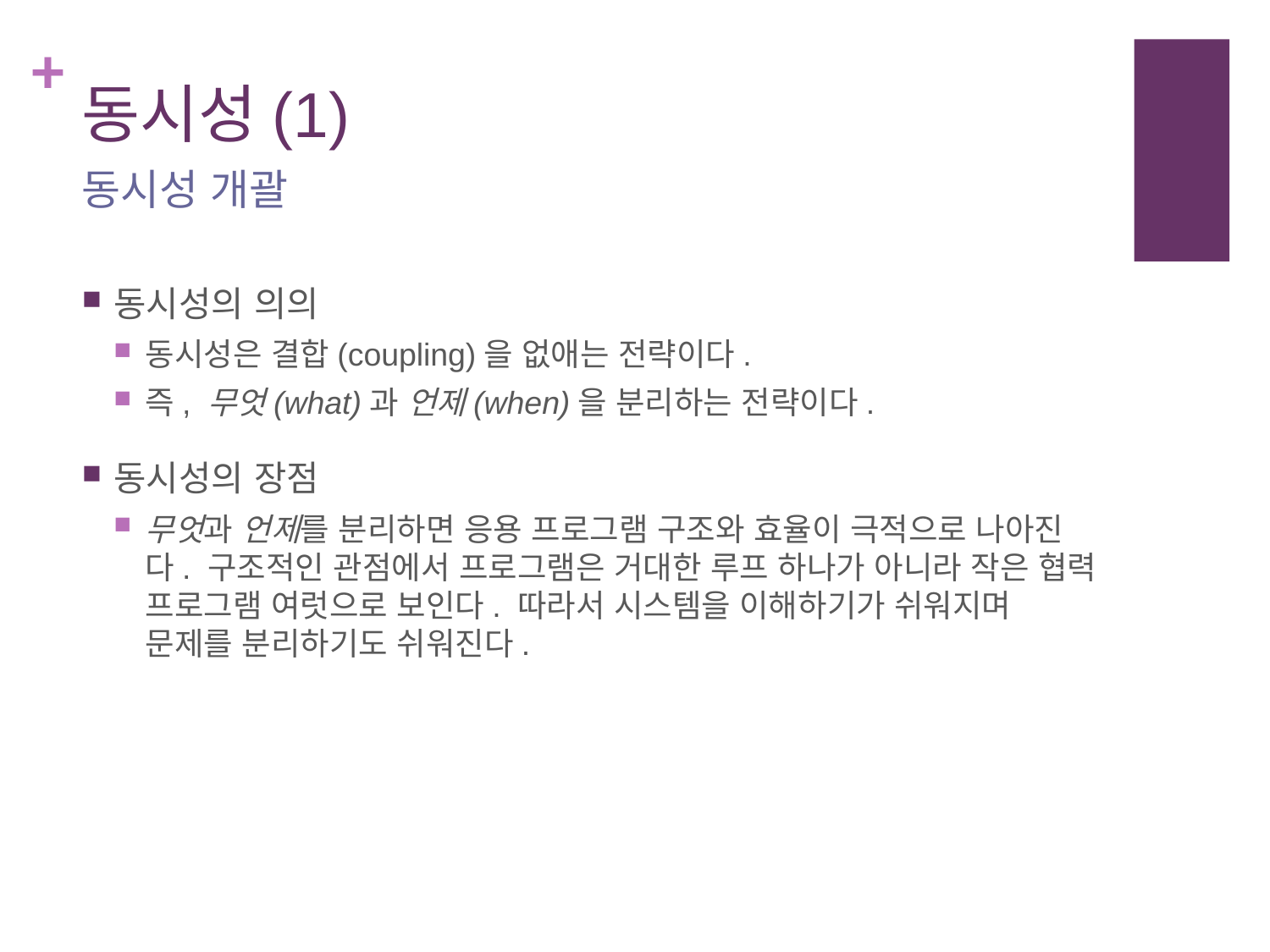

# 동시성(1)
동시성 개괄
동시성의 의의
동시성은 결합(coupling)을 없애는 전략이다.
즉, 무엇(what)과 언제(when)을 분리하는 전략이다.
동시성의 장점
무엇과 언제를 분리하면 응용 프로그램 구조와 효율이 극적으로 나아진다. 구조적인 관점에서 프로그램은 거대한 루프 하나가 아니라 작은 협력 프로그램 여럿으로 보인다. 따라서 시스템을 이해하기가 쉬워지며 문제를 분리하기도 쉬워진다.